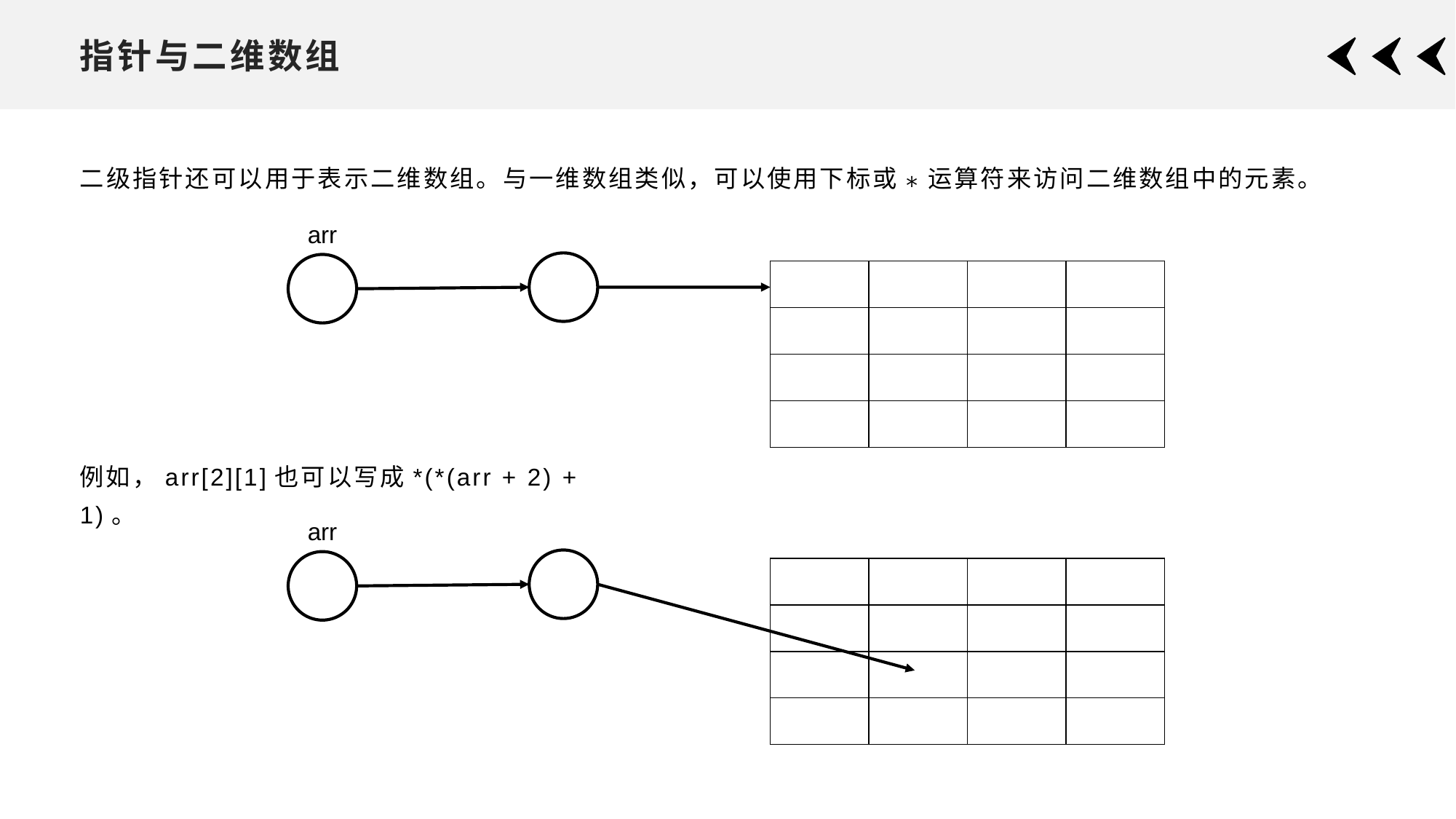

# 指针与二维数组
二级指针还可以用于表示二维数组。与一维数组类似，可以使用下标或*运算符来访问二维数组中的元素。
arr

|  |  |  |  |
| --- | --- | --- | --- |
|  |  |  |  |
|  |  |  |  |
|  |  |  |  |
例如，arr[2][1]也可以写成*(*(arr + 2) + 1)。
arr

|  |  |  |  |
| --- | --- | --- | --- |
|  |  |  |  |
|  |  |  |  |
|  |  |  |  |